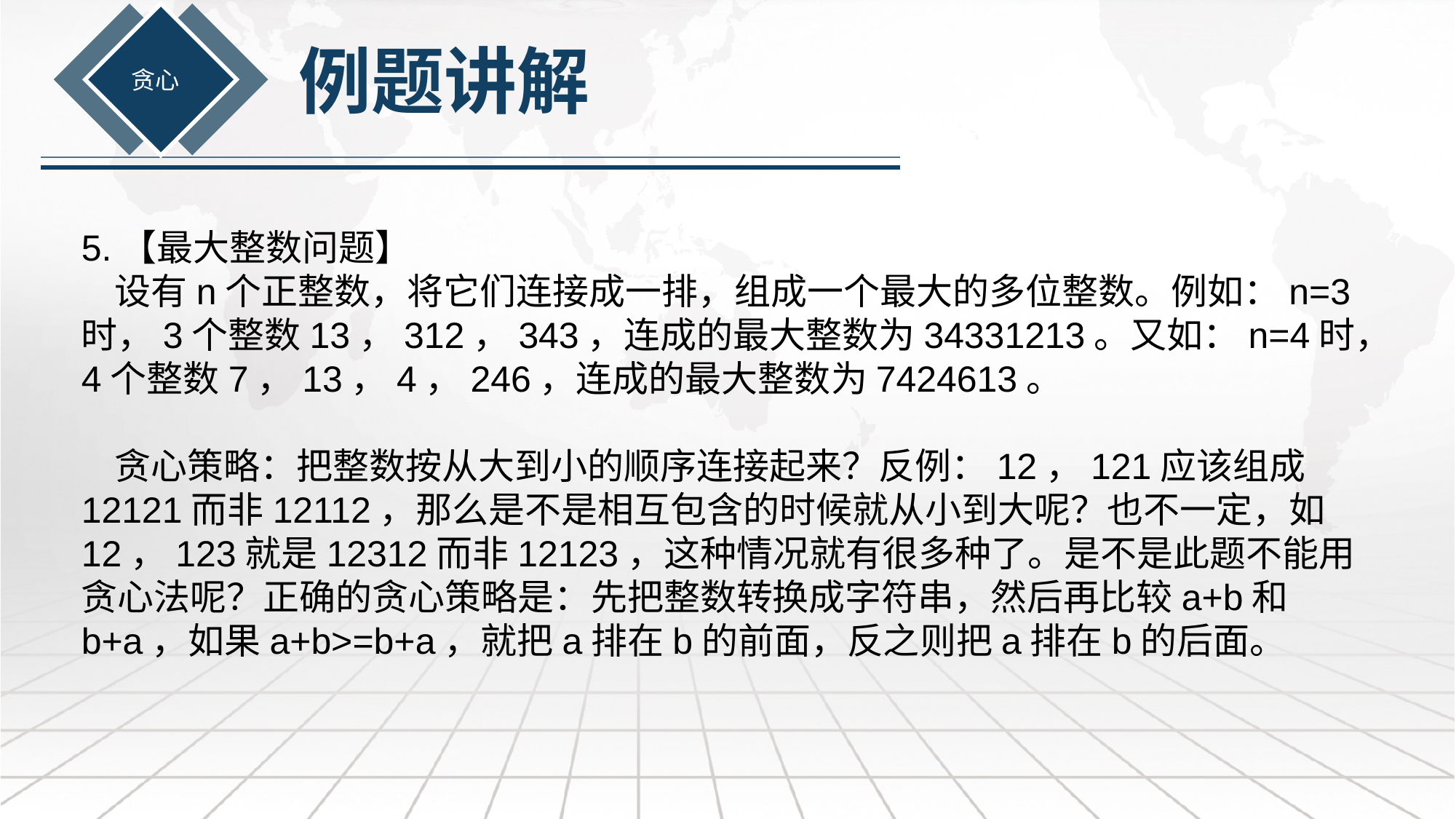

例题讲解
贪心
5.【最大整数问题】
   设有n个正整数，将它们连接成一排，组成一个最大的多位整数。例如：n=3时，3个整数13，312，343，连成的最大整数为34331213。又如：n=4时，4个整数7，13，4，246，连成的最大整数为7424613。

   贪心策略：把整数按从大到小的顺序连接起来？反例：12，121应该组成12121而非12112，那么是不是相互包含的时候就从小到大呢？也不一定，如12，123就是12312而非12123，这种情况就有很多种了。是不是此题不能用贪心法呢？正确的贪心策略是：先把整数转换成字符串，然后再比较a+b和b+a，如果a+b>=b+a，就把a排在b的前面，反之则把a排在b的后面。